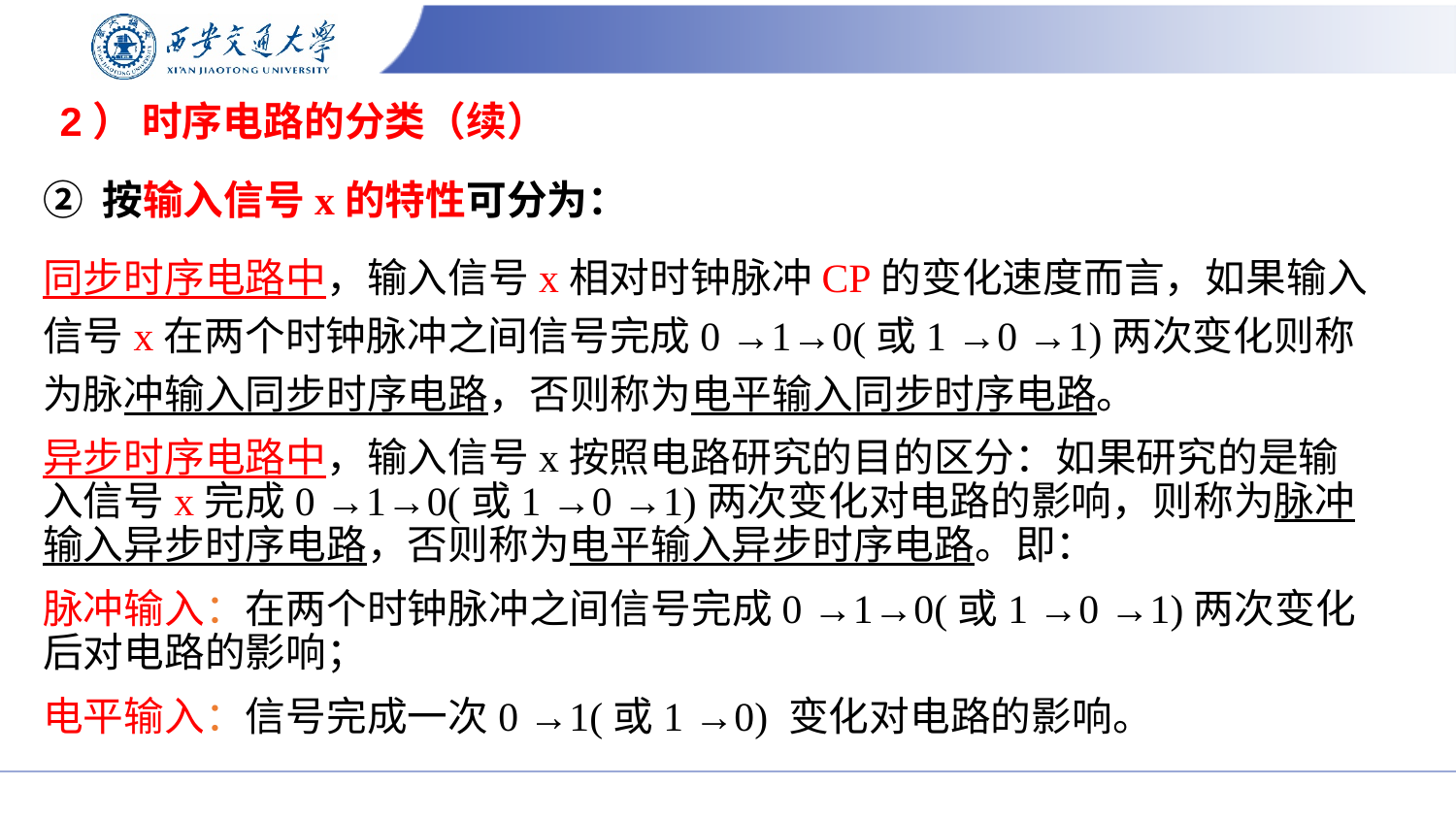

# 2） 时序电路的分类（续）
② 按输入信号x的特性可分为：
同步时序电路中，输入信号x相对时钟脉冲CP的变化速度而言，如果输入信号x在两个时钟脉冲之间信号完成0 →1→0(或1 →0 →1)两次变化则称为脉冲输入同步时序电路，否则称为电平输入同步时序电路。
异步时序电路中，输入信号x按照电路研究的目的区分：如果研究的是输入信号x完成0 →1→0(或1 →0 →1)两次变化对电路的影响，则称为脉冲输入异步时序电路，否则称为电平输入异步时序电路。即：
脉冲输入：在两个时钟脉冲之间信号完成0 →1→0(或1 →0 →1)两次变化后对电路的影响；
电平输入：信号完成一次0 →1(或1 →0) 变化对电路的影响。